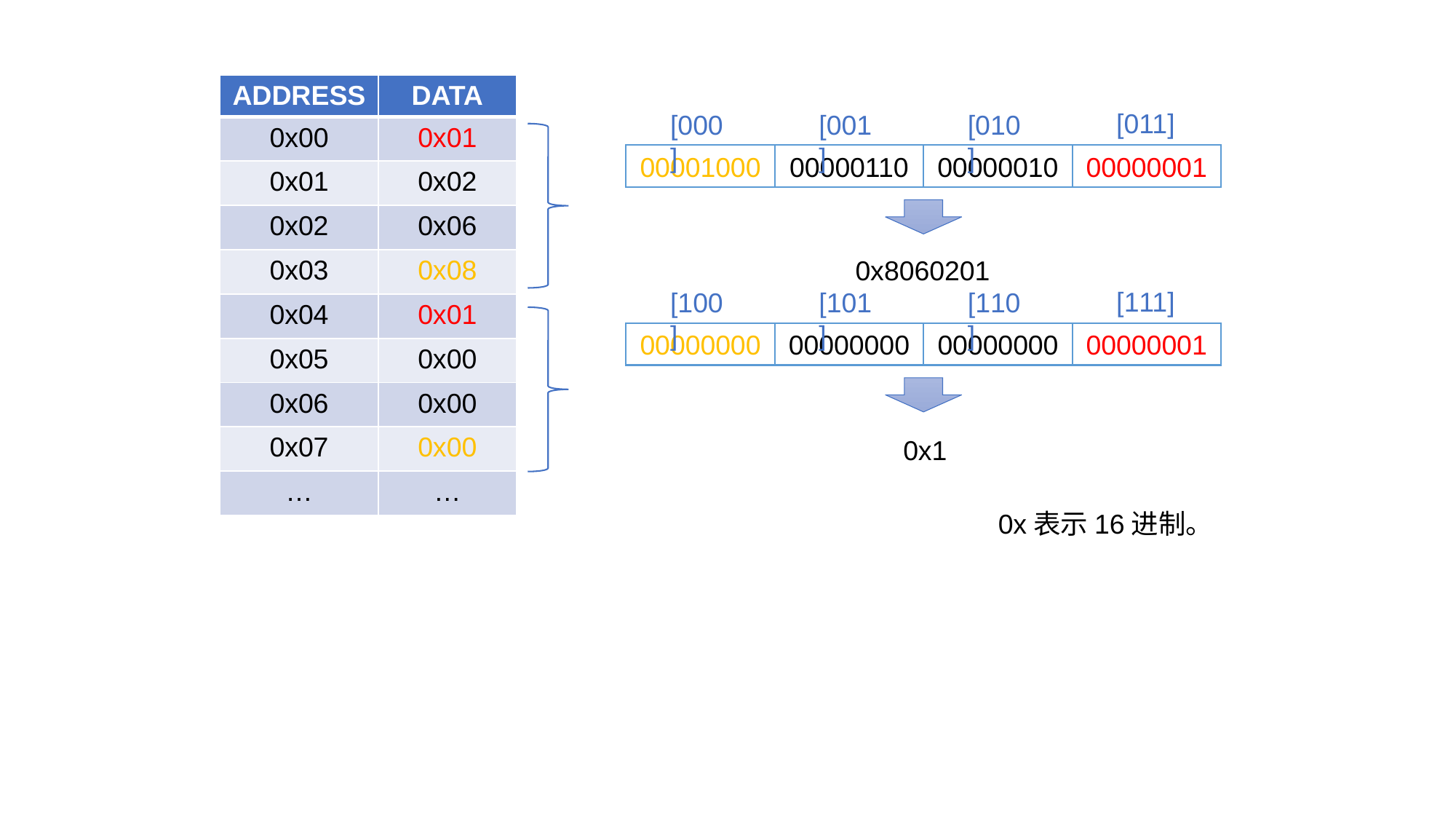

| ADDRESS | DATA |
| --- | --- |
| 0x00 | 0x01 |
| 0x01 | 0x02 |
| 0x02 | 0x06 |
| 0x03 | 0x08 |
| 0x04 | 0x01 |
| 0x05 | 0x00 |
| 0x06 | 0x00 |
| 0x07 | 0x00 |
| … | … |
[011]
[000]
[001]
[010]

00000001
00000010
00001000
00000110

0x8060201
[111]
[100]
[101]
[110]

00000001
00000000
00000000
00000000

0x1
0x表示16进制。